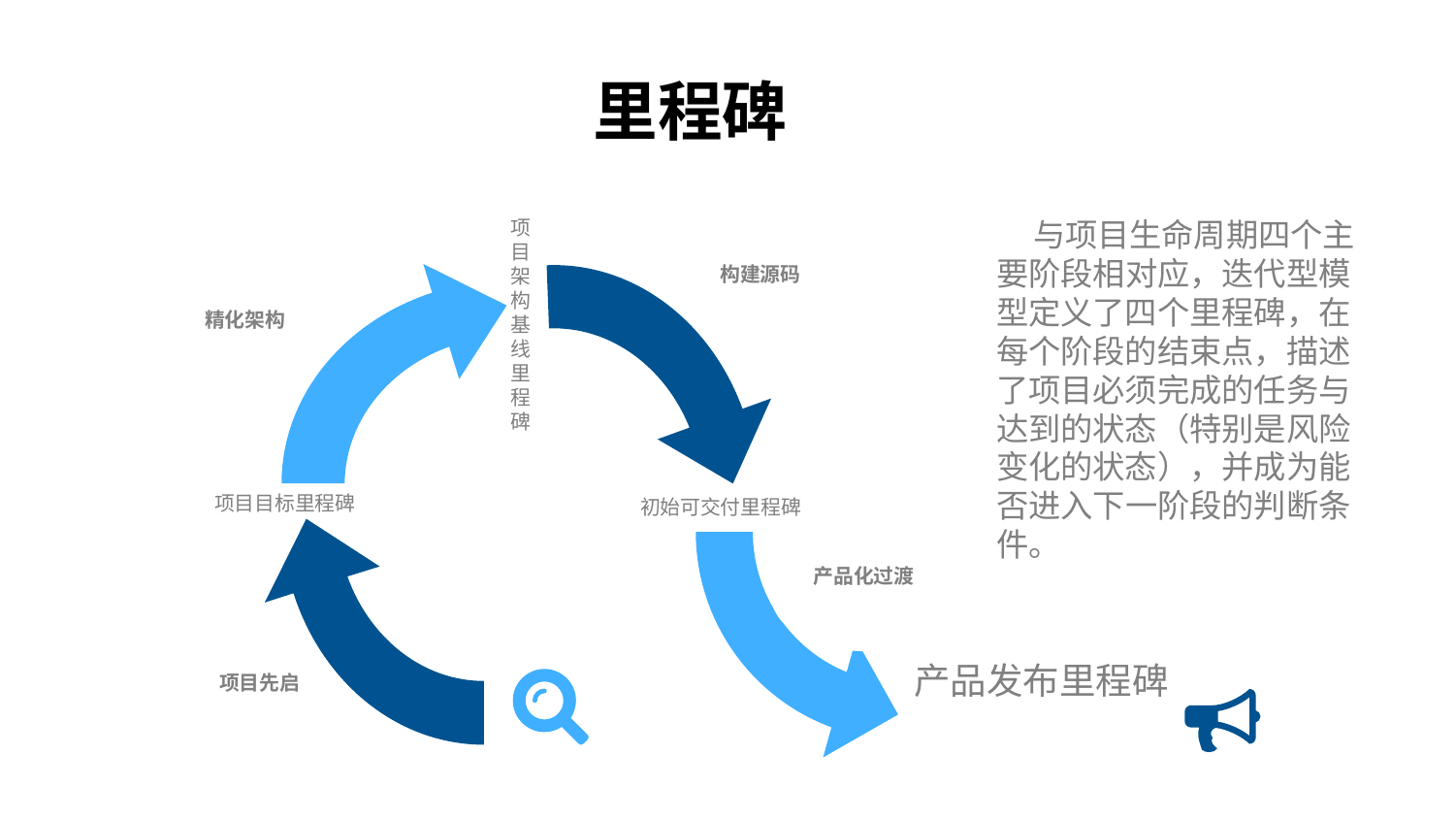

里程碑
    与项目生命周期四个主要阶段相对应，迭代型模型定义了四个里程碑，在每个阶段的结束点，描述了项目必须完成的任务与达到的状态（特别是风险变化的状态），并成为能否进入下一阶段的判断条件。
项目架构基线里程碑
构建源码

精化架构
项目目标里程碑
初始可交付里程碑

产品化过渡
项目先启
产品发布里程碑